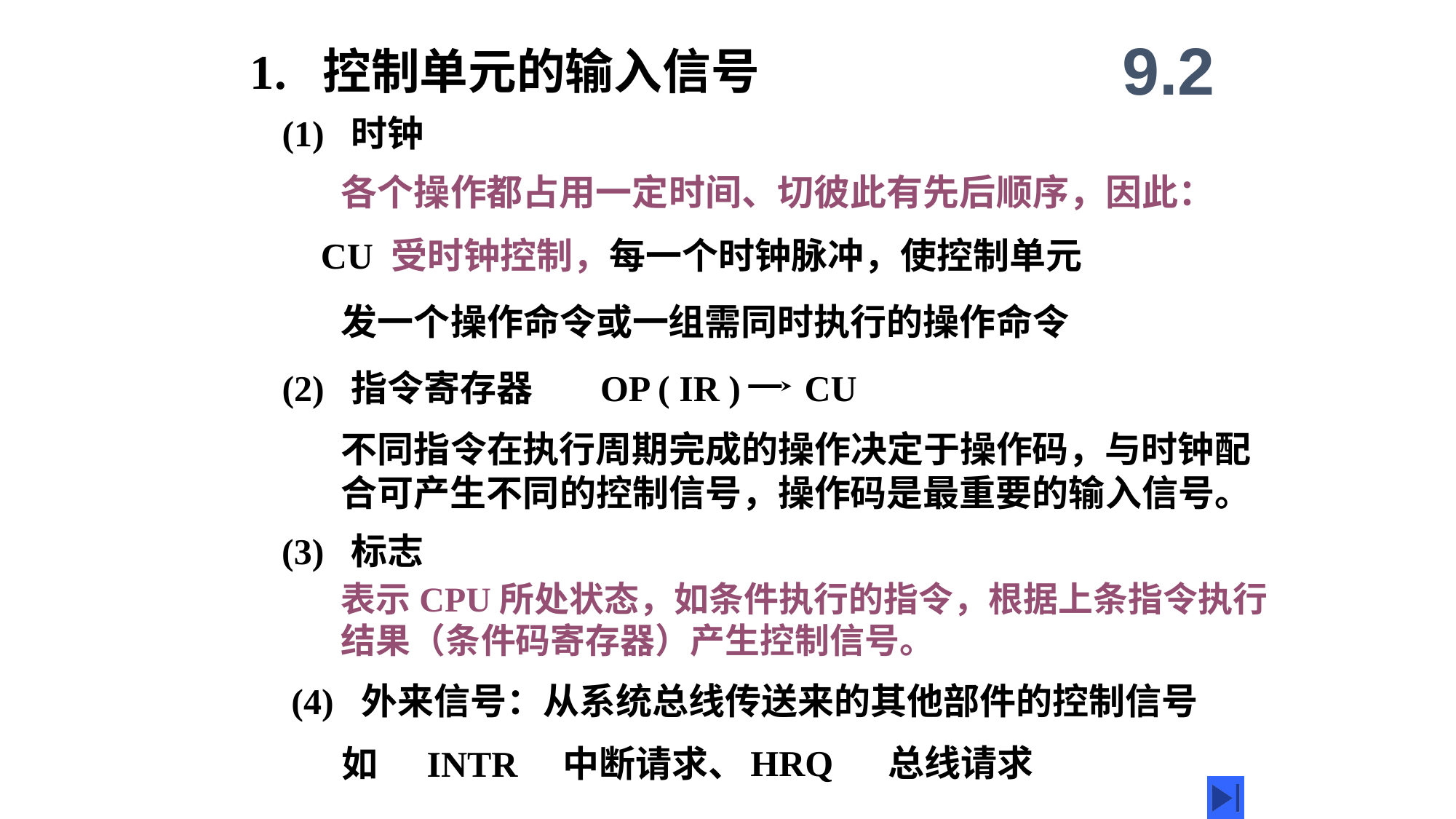

9.2
1.  控制单元的输入信号
(1)  时钟
各个操作都占用一定时间、切彼此有先后顺序，因此：
CU 受时钟控制，每一个时钟脉冲，使控制单元
发一个操作命令或一组需同时执行的操作命令
(2)  指令寄存器
OP ( IR )       CU

不同指令在执行周期完成的操作决定于操作码，与时钟配
合可产生不同的控制信号，操作码是最重要的输入信号。
(3)  标志
表示CPU所处状态，如条件执行的指令，根据上条指令执行
结果（条件码寄存器）产生控制信号。
(4)  外来信号：从系统总线传送来的其他部件的控制信号
HRQ     总线请求
INTR    中断请求、
如